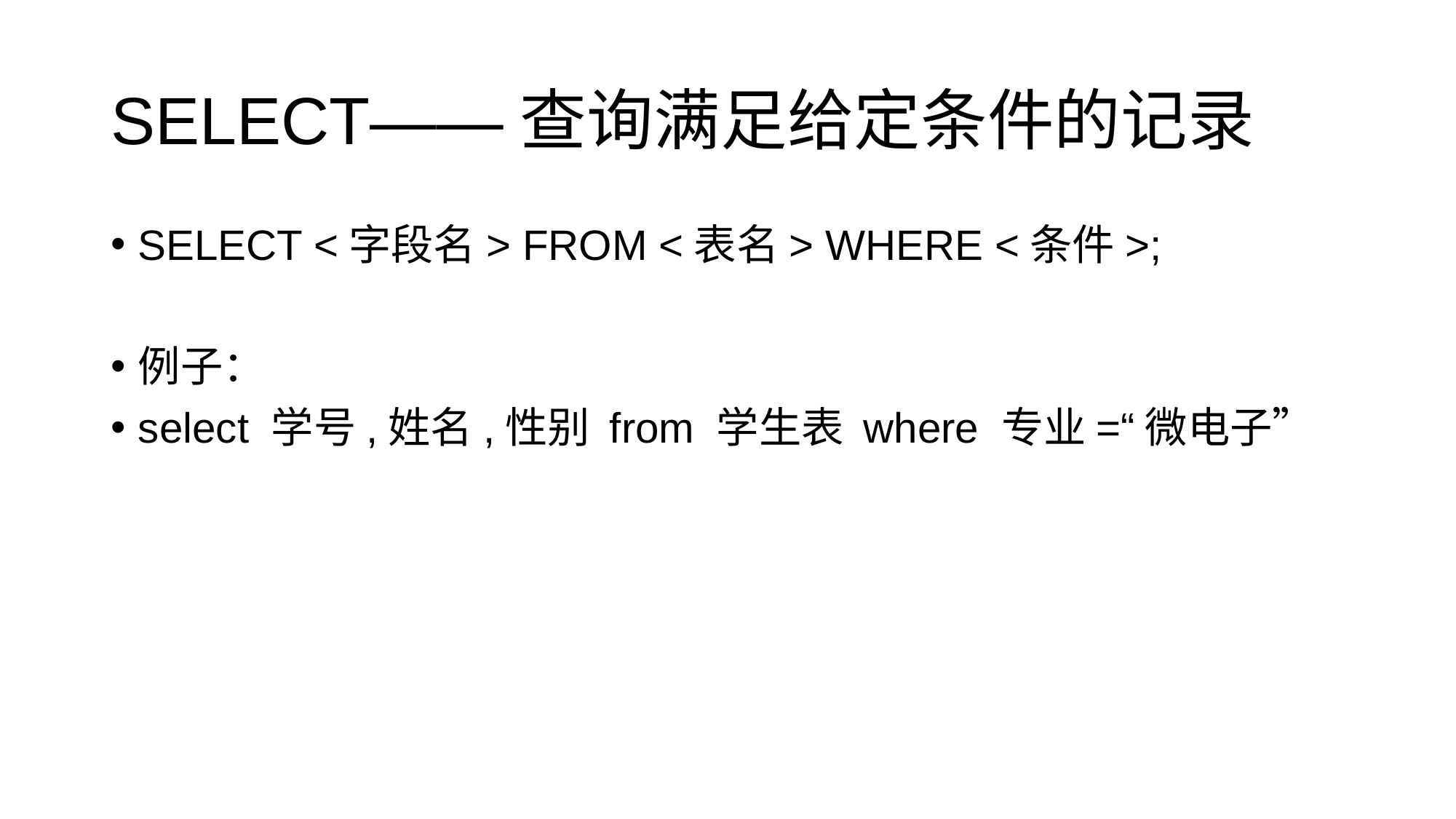

# SELECT——查询满足给定条件的记录
SELECT <字段名> FROM <表名> WHERE <条件>;

例子：
select 学号,姓名,性别 from 学生表 where 专业=“微电子”